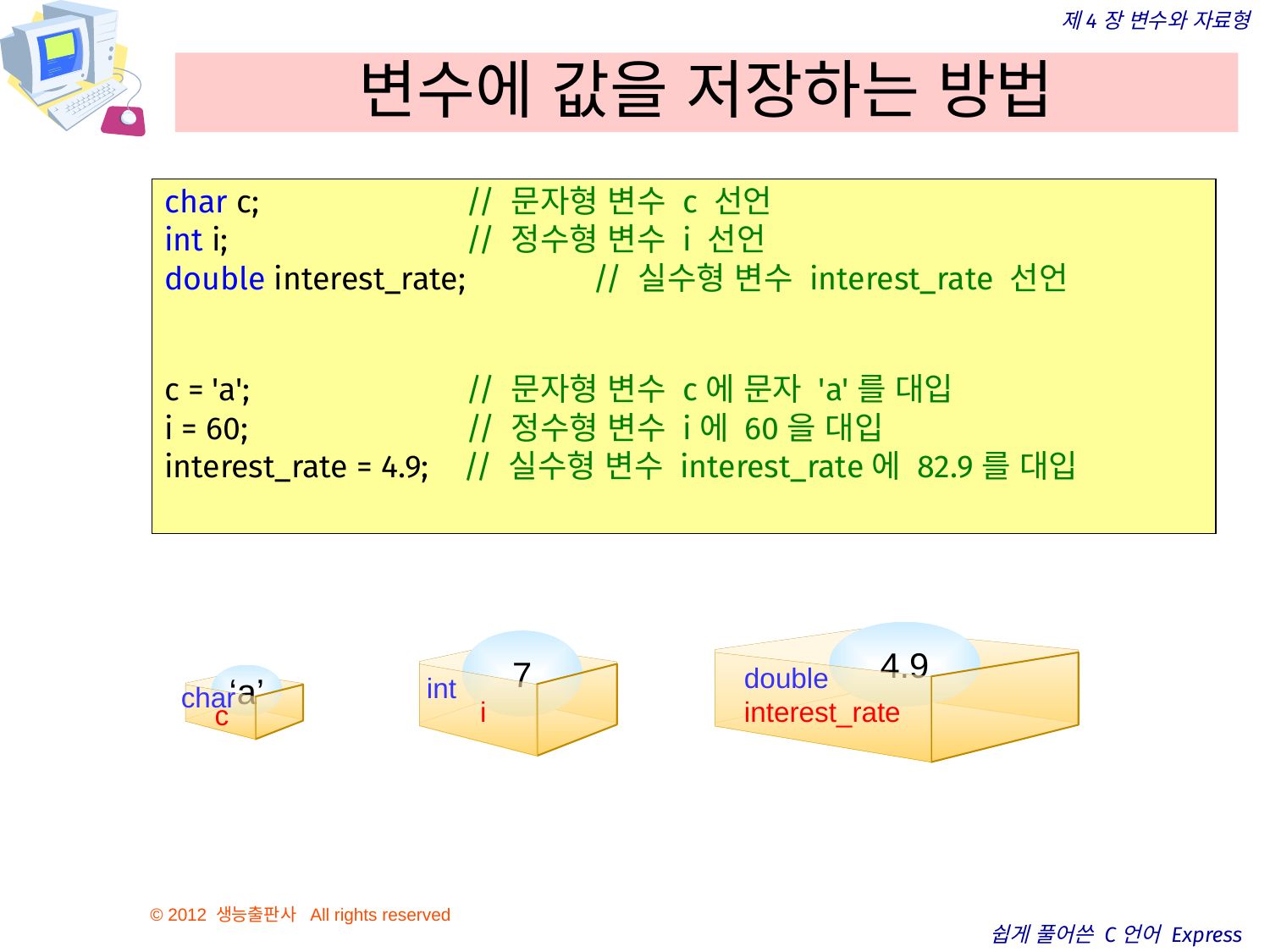

# 변수에 값을 저장하는 방법
char c;                     	// 문자형 변수 c 선언
int i;                      	// 정수형 변수 i 선언
double interest_rate;   	// 실수형 변수 interest_rate 선언

c = 'a';                    	// 문자형 변수 c에 문자 'a'를 대입
i = 60;                     	// 정수형 변수 i에 60을 대입
interest_rate = 4.9;    // 실수형 변수 interest_rate에 82.9를 대입
4.9

7

double interest_rate

int
‘a’

char

i
c